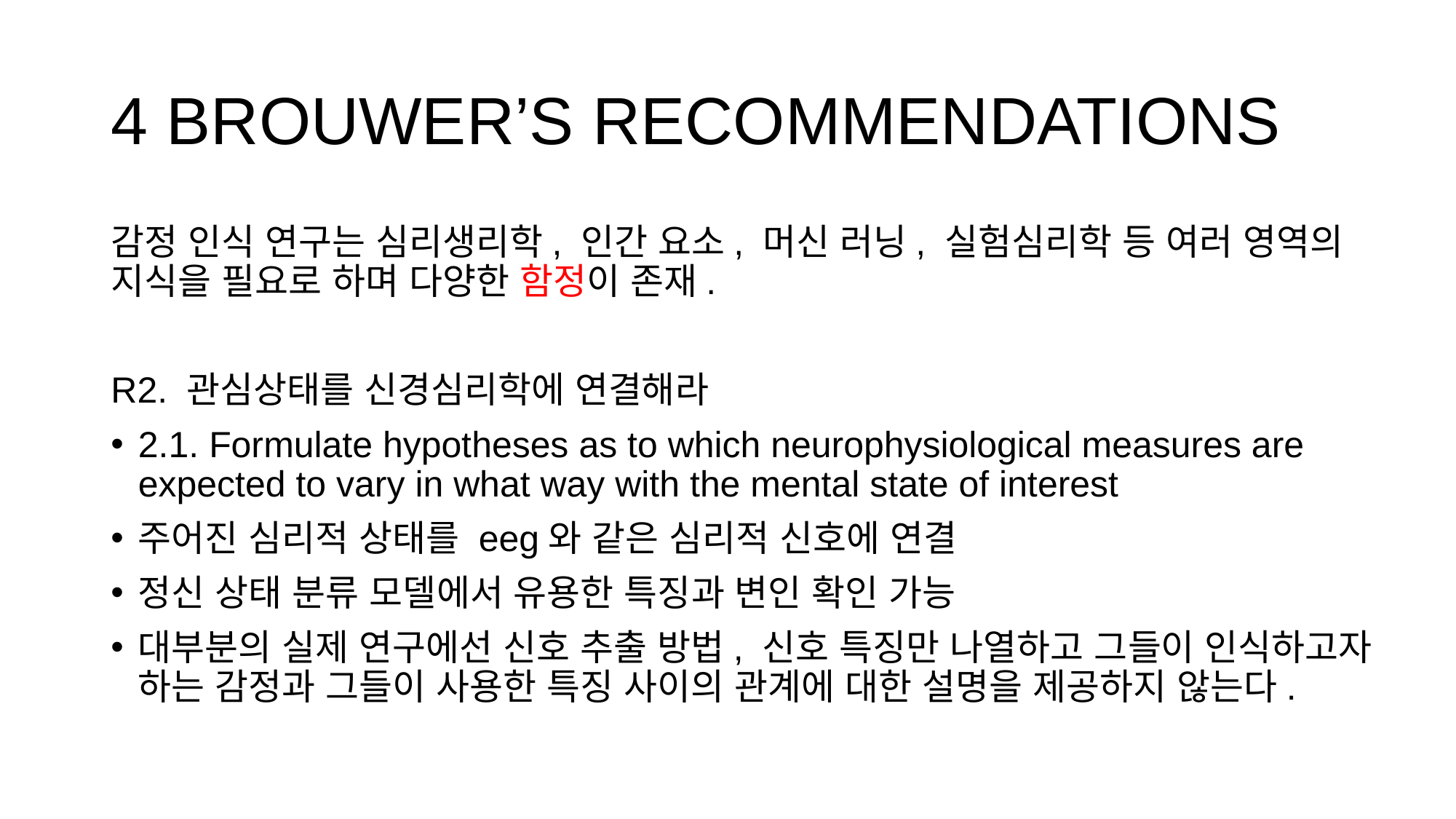

# 4 BROUWER’S RECOMMENDATIONS
감정 인식 연구는 심리생리학, 인간 요소, 머신 러닝, 실험심리학 등 여러 영역의 지식을 필요로 하며 다양한 함정이 존재.

R2. 관심상태를 신경심리학에 연결해라
2.1. Formulate hypotheses as to which neurophysiological measures are expected to vary in what way with the mental state of interest
주어진 심리적 상태를 eeg와 같은 심리적 신호에 연결
정신 상태 분류 모델에서 유용한 특징과 변인 확인 가능
대부분의 실제 연구에선 신호 추출 방법, 신호 특징만 나열하고 그들이 인식하고자 하는 감정과 그들이 사용한 특징 사이의 관계에 대한 설명을 제공하지 않는다.